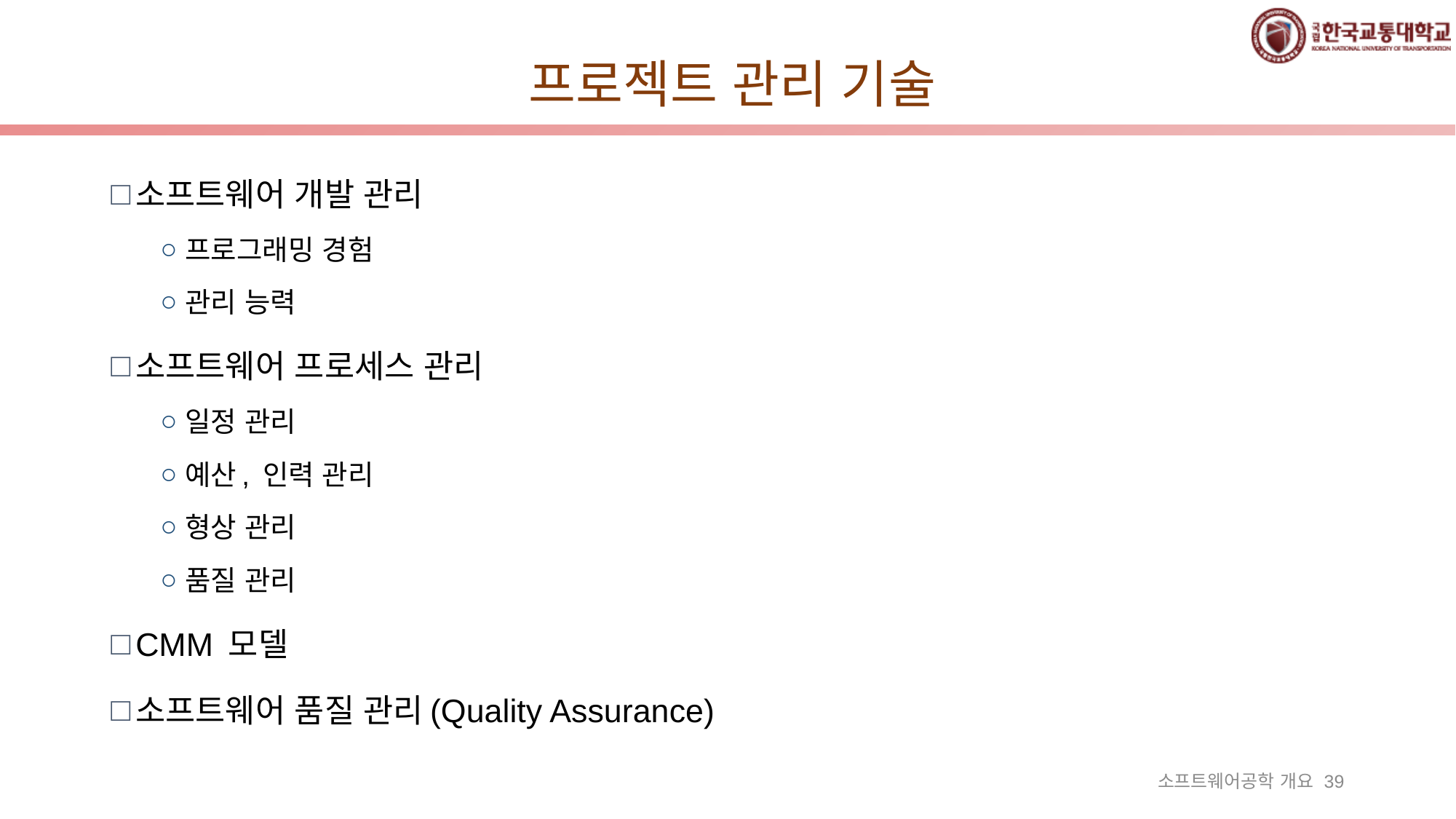

# 프로젝트 관리 기술
소프트웨어 개발 관리
프로그래밍 경험
관리 능력
소프트웨어 프로세스 관리
일정 관리
예산, 인력 관리
형상 관리
품질 관리
CMM 모델
소프트웨어 품질 관리(Quality Assurance)
소프트웨어공학 개요 39